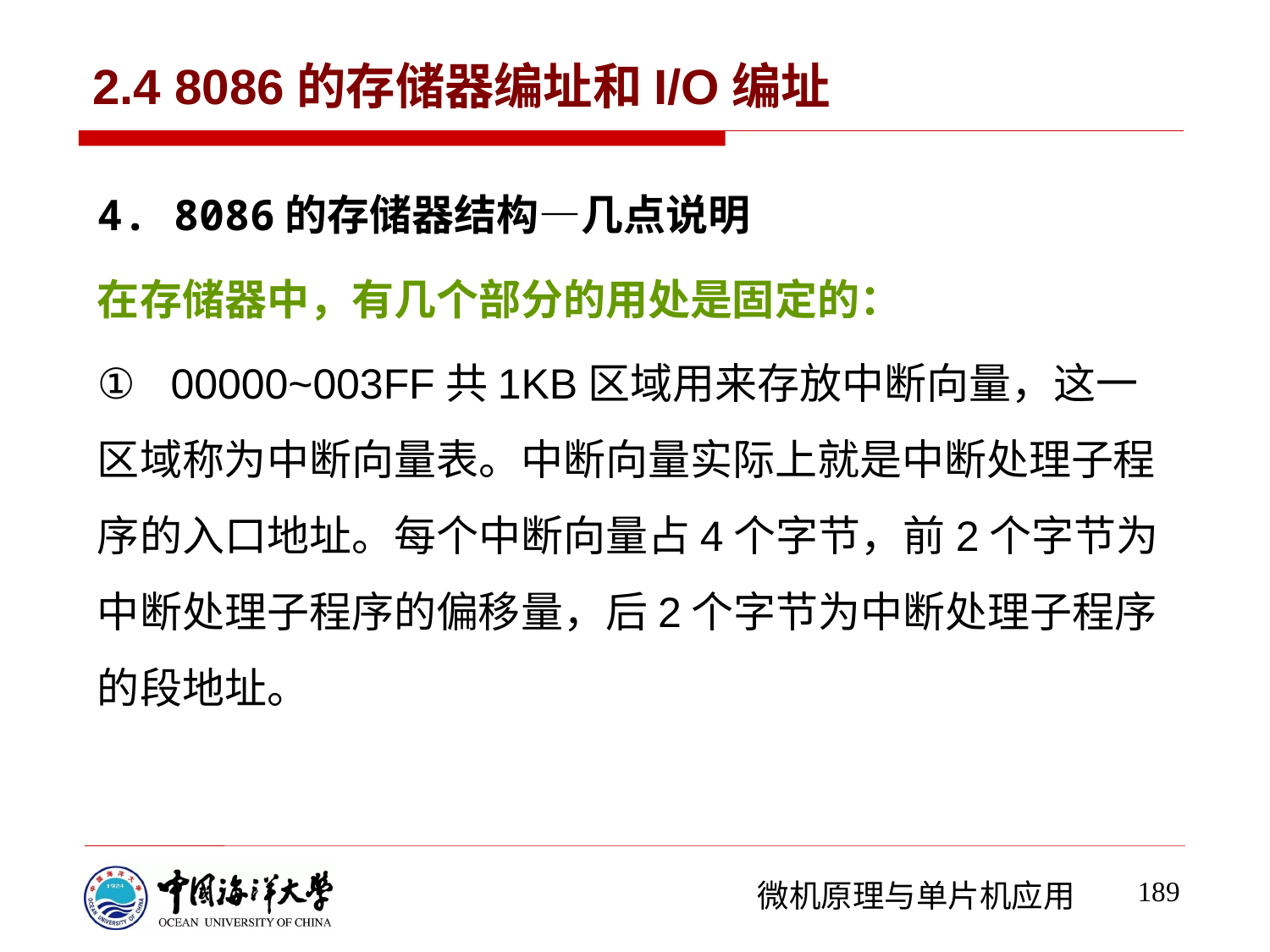

# 2.4 8086的存储器编址和I/O编址
4. 8086的存储器结构—几点说明
在存储器中，有几个部分的用处是固定的：
①   00000~003FF共1KB区域用来存放中断向量，这一区域称为中断向量表。中断向量实际上就是中断处理子程序的入口地址。每个中断向量占4个字节，前2个字节为中断处理子程序的偏移量，后2个字节为中断处理子程序的段地址。

189